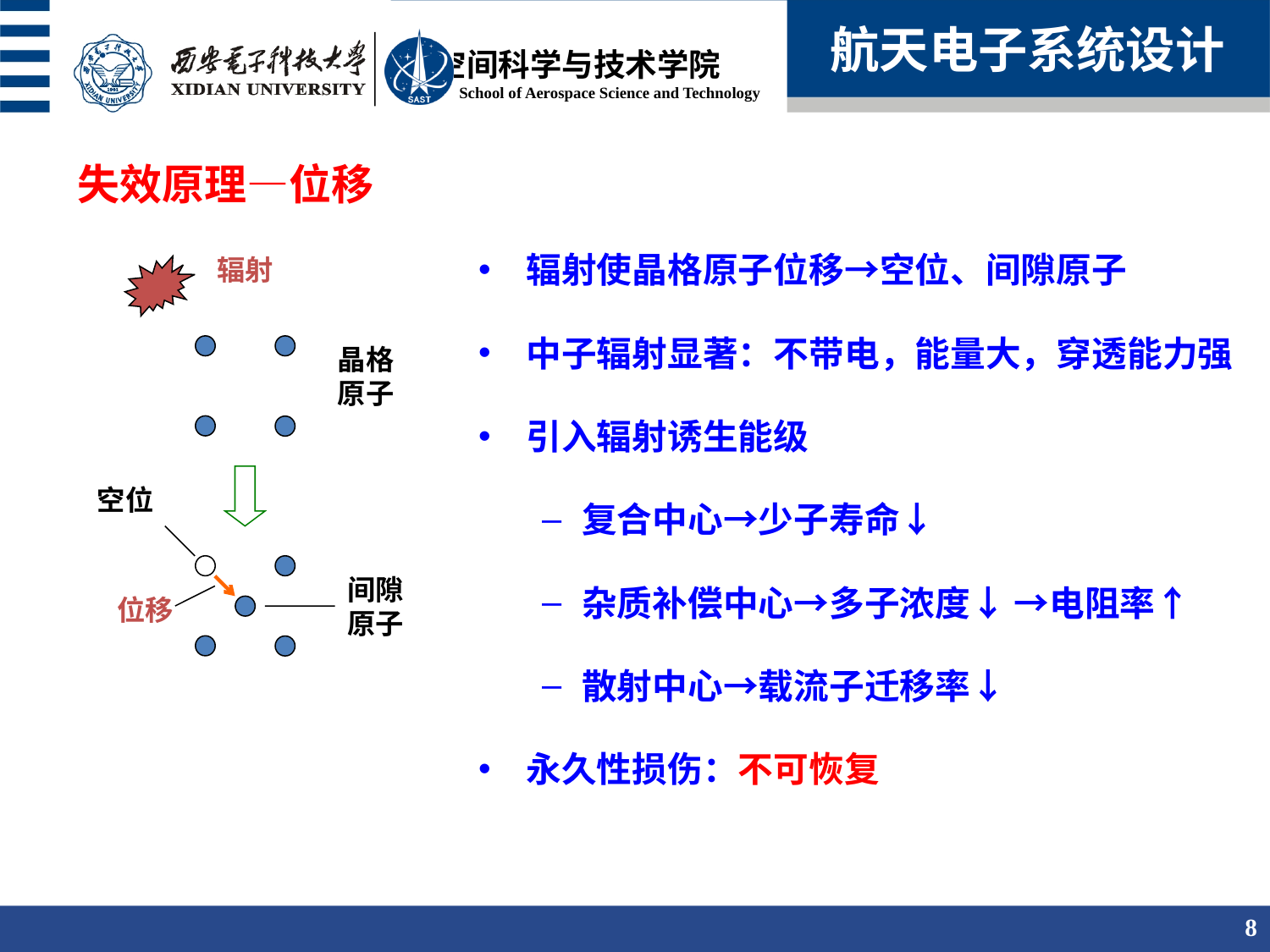

航天电子系统设计
失效原理—位移
辐射使晶格原子位移→空位、间隙原子
中子辐射显著：不带电，能量大，穿透能力强
引入辐射诱生能级
复合中心→少子寿命↓
杂质补偿中心→多子浓度↓ →电阻率↑
散射中心→载流子迁移率↓
永久性损伤：不可恢复

辐射

晶格原子

空位

间隙原子

位移